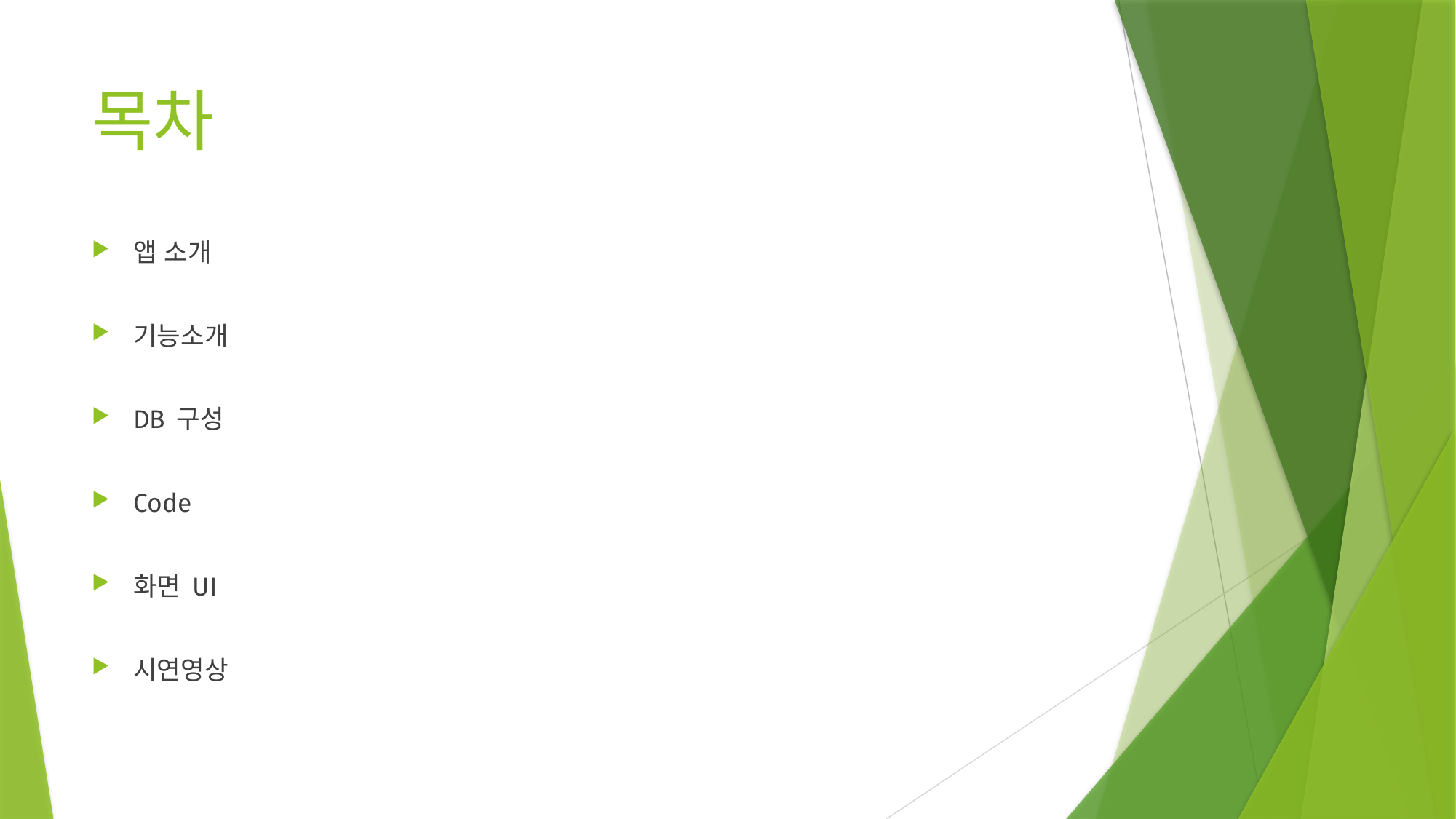

# 목차
앱 소개

기능소개

DB 구성

Code

화면 UI

시연영상